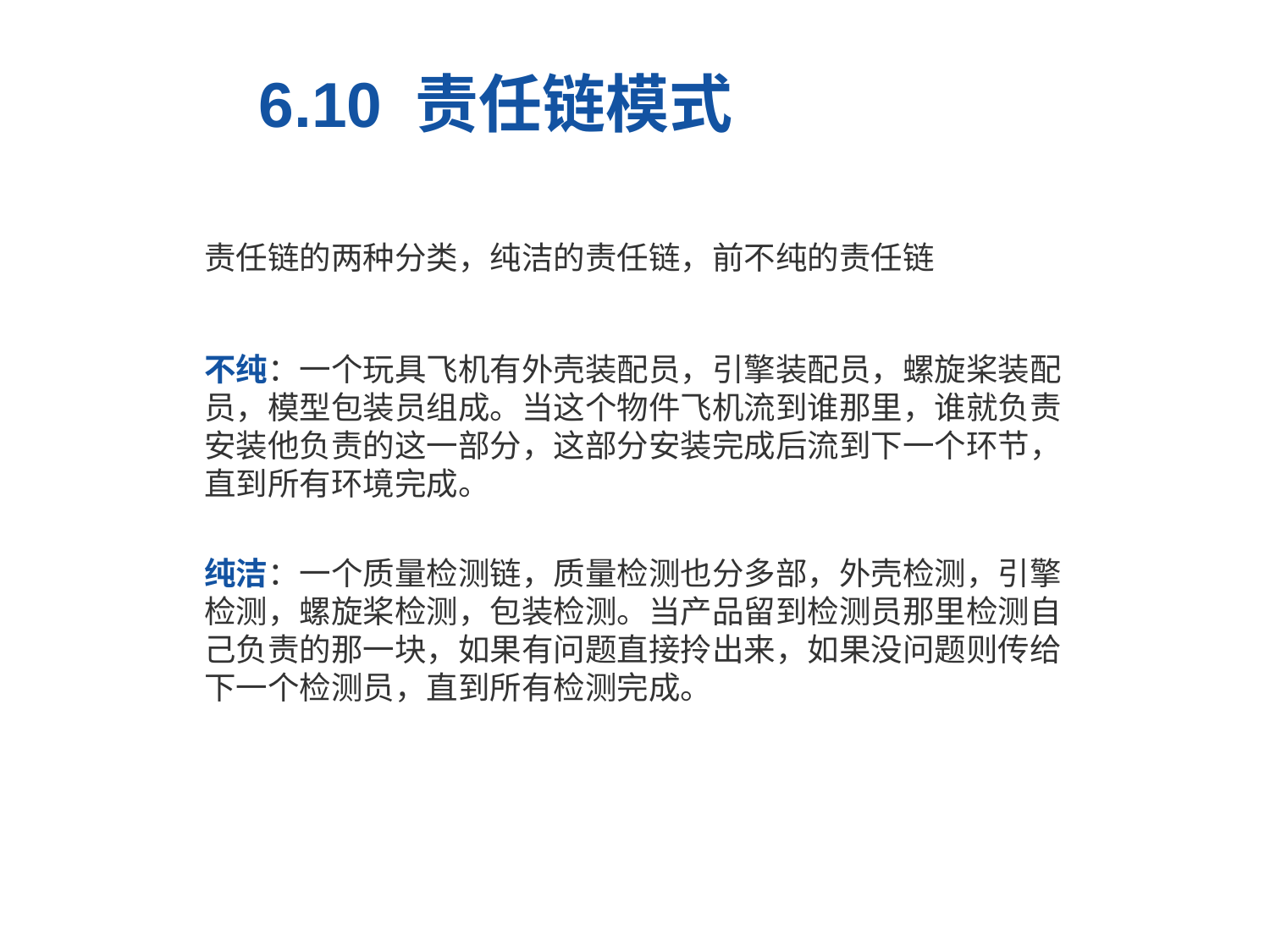

6.10 责任链模式
责任链的两种分类，纯洁的责任链，前不纯的责任链

不纯：一个玩具飞机有外壳装配员，引擎装配员，螺旋桨装配员，模型包装员组成。当这个物件飞机流到谁那里，谁就负责安装他负责的这一部分，这部分安装完成后流到下一个环节，直到所有环境完成。
纯洁：一个质量检测链，质量检测也分多部，外壳检测，引擎检测，螺旋桨检测，包装检测。当产品留到检测员那里检测自己负责的那一块，如果有问题直接拎出来，如果没问题则传给下一个检测员，直到所有检测完成。